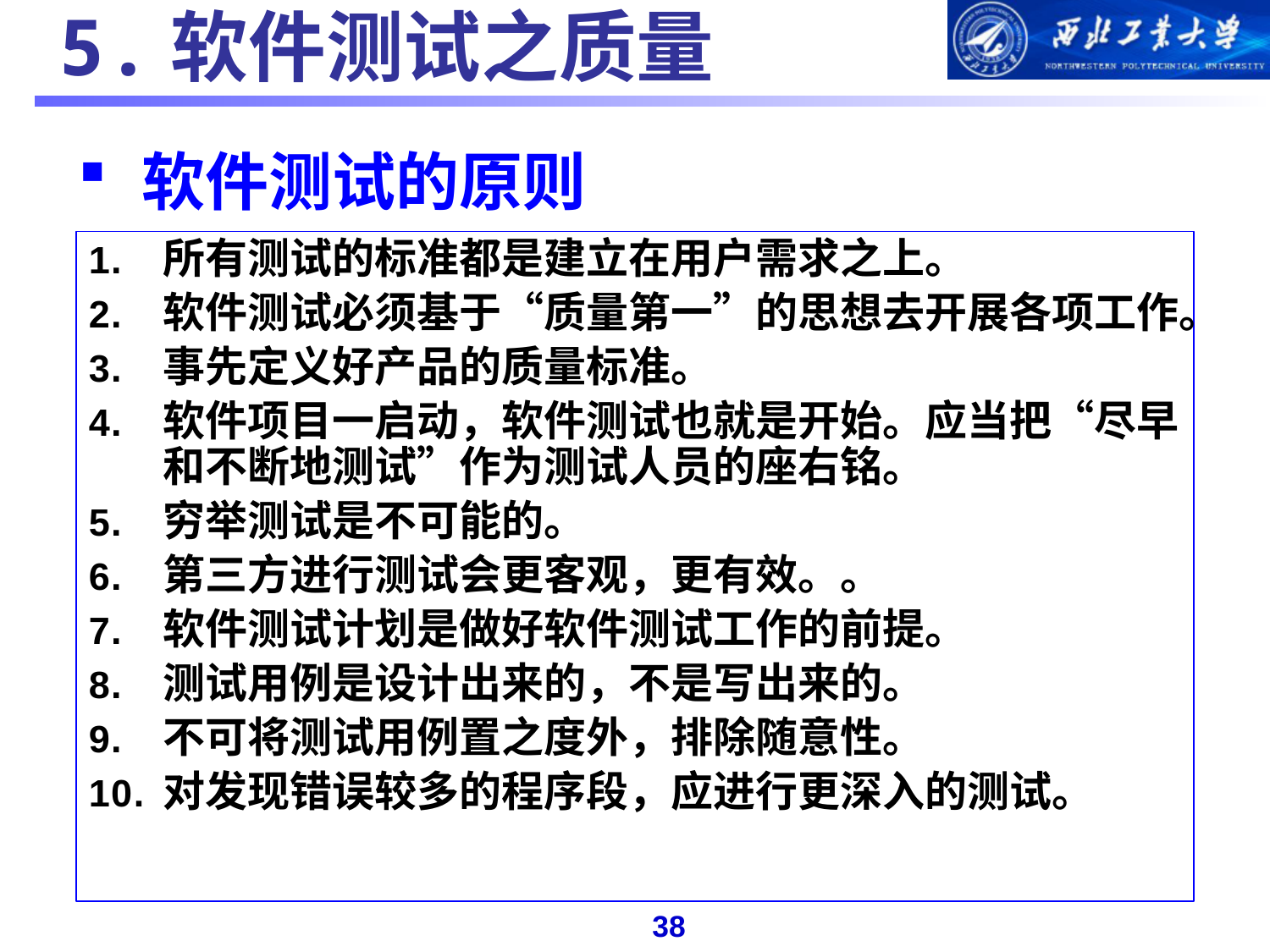

#
 5.软件测试之质量
软件测试的原则
所有测试的标准都是建立在用户需求之上。
软件测试必须基于“质量第一”的思想去开展各项工作。
事先定义好产品的质量标准。
软件项目一启动，软件测试也就是开始。应当把“尽早和不断地测试”作为测试人员的座右铭。
穷举测试是不可能的。
第三方进行测试会更客观，更有效。。
软件测试计划是做好软件测试工作的前提。
测试用例是设计出来的，不是写出来的。
不可将测试用例置之度外，排除随意性。
对发现错误较多的程序段，应进行更深入的测试。